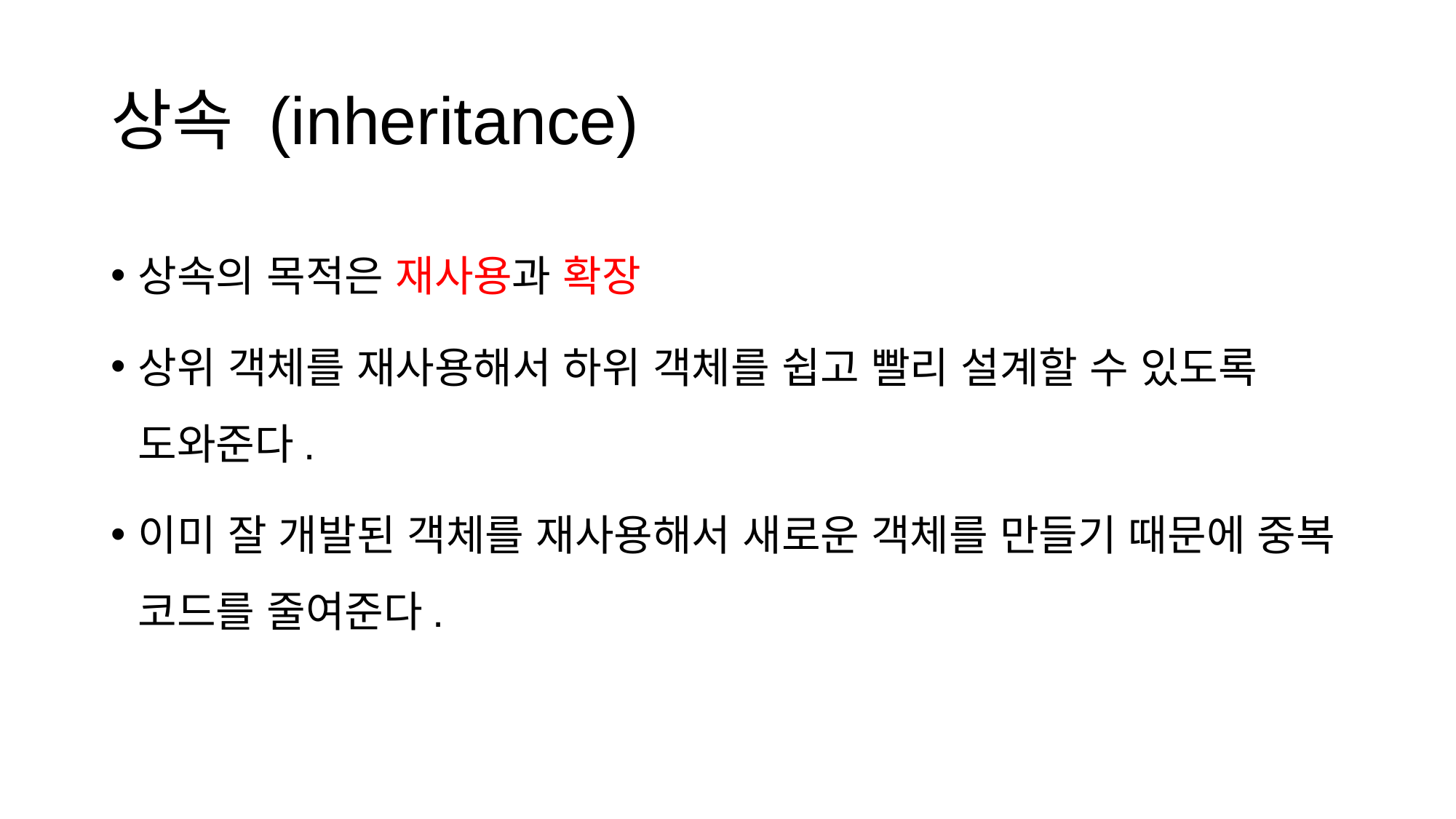

# 상속 (inheritance)
상속의 목적은 재사용과 확장
상위 객체를 재사용해서 하위 객체를 쉽고 빨리 설계할 수 있도록 도와준다.
이미 잘 개발된 객체를 재사용해서 새로운 객체를 만들기 때문에 중복 코드를 줄여준다.